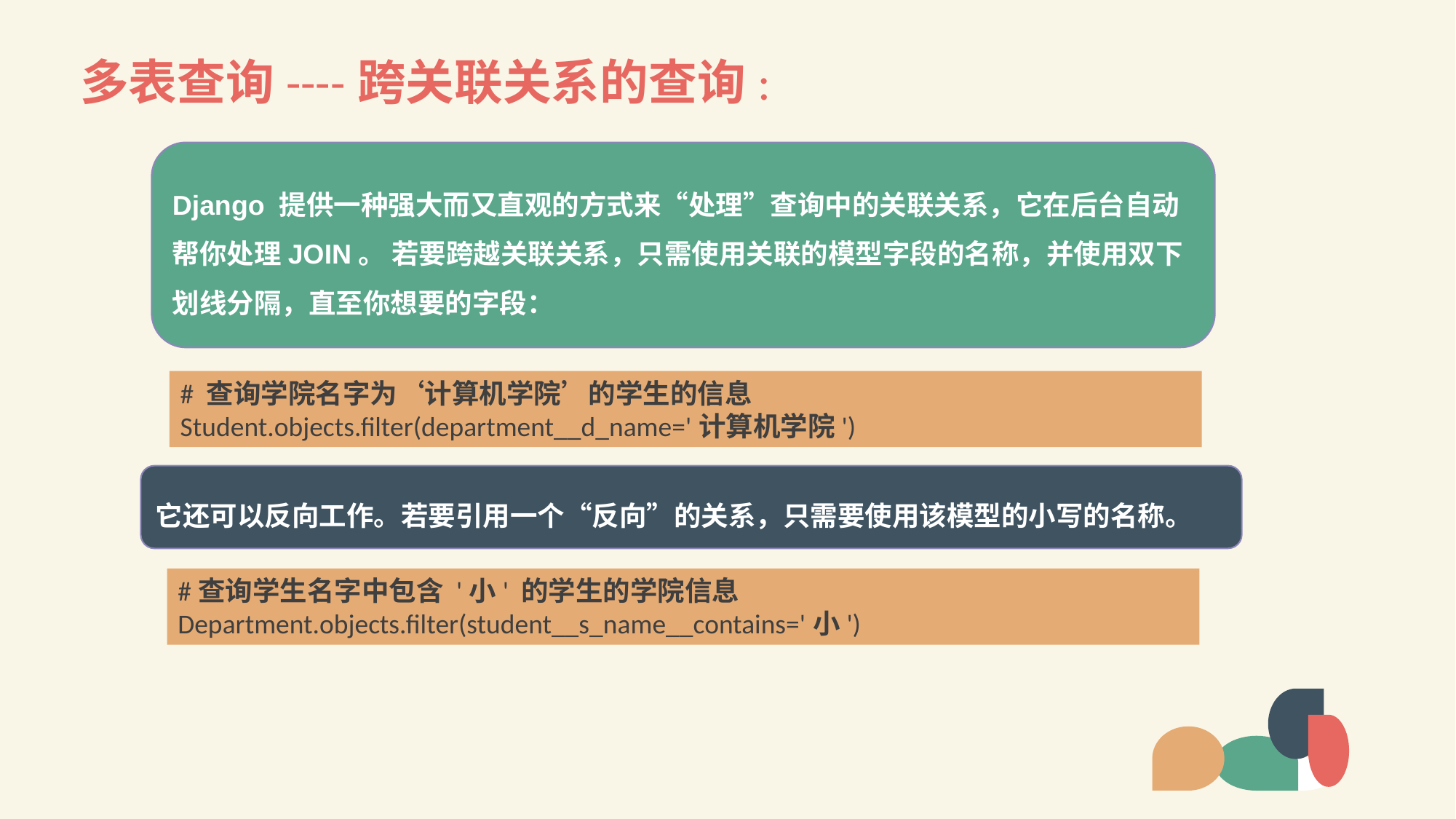

# 多表查询----跨关联关系的查询:
Django 提供一种强大而又直观的方式来“处理”查询中的关联关系，它在后台自动帮你处理JOIN。 若要跨越关联关系，只需使用关联的模型字段的名称，并使用双下划线分隔，直至你想要的字段：
# 查询学院名字为‘计算机学院’的学生的信息
Student.objects.filter(department__d_name='计算机学院')
它还可以反向工作。若要引用一个“反向”的关系，只需要使用该模型的小写的名称。
#查询学生名字中包含 '小' 的学生的学院信息
Department.objects.filter(student__s_name__contains='小')

LOREM